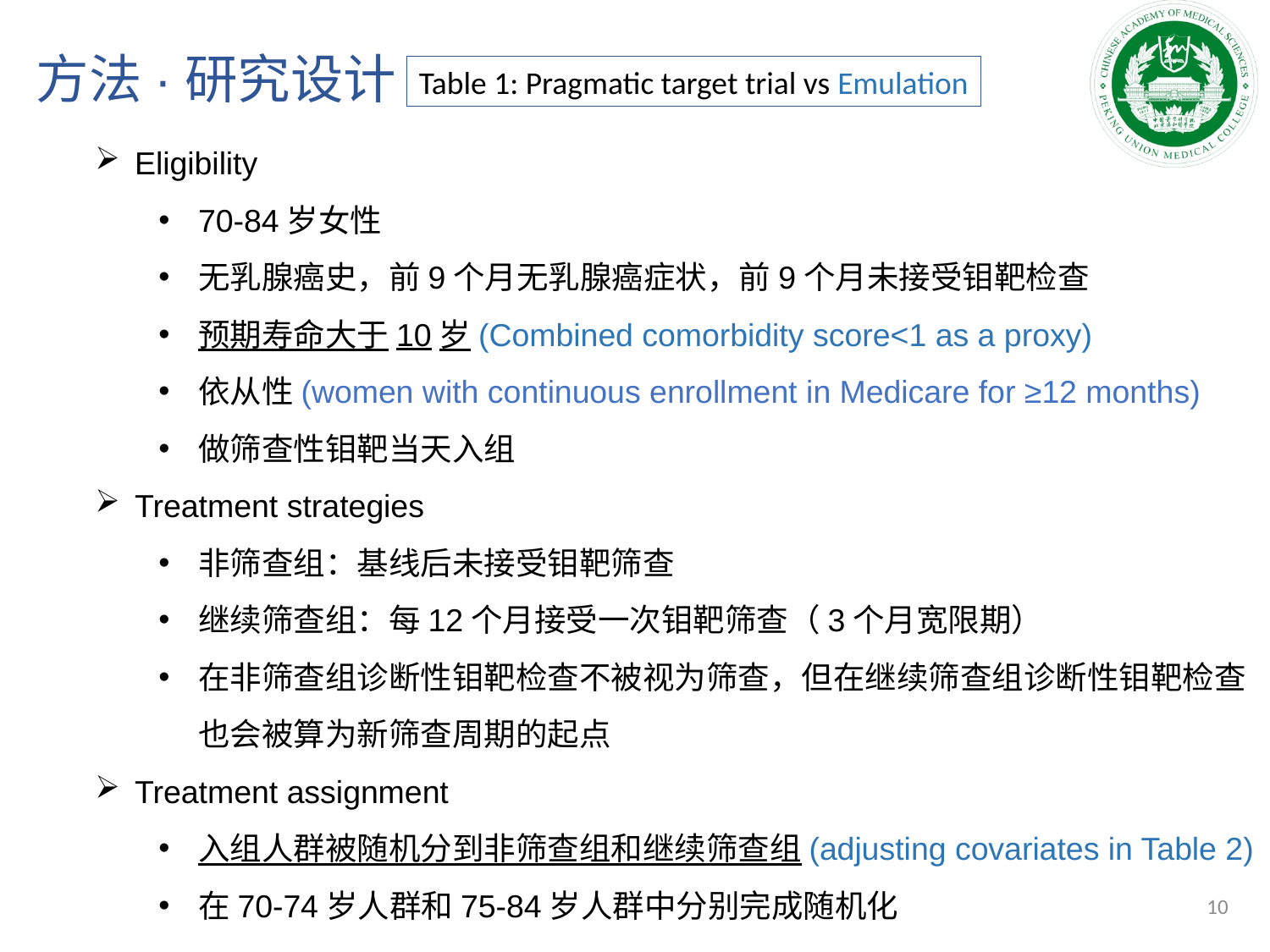

# 方法·研究设计
Table 1: Pragmatic target trial vs Emulation
Eligibility
70-84岁女性
无乳腺癌史，前9个月无乳腺癌症状，前9个月未接受钼靶检查
预期寿命大于10岁(Combined comorbidity score<1 as a proxy)
依从性(women with continuous enrollment in Medicare for ≥12 months)
做筛查性钼靶当天入组
Treatment strategies
非筛查组：基线后未接受钼靶筛查
继续筛查组：每12个月接受一次钼靶筛查（3个月宽限期）
在非筛查组诊断性钼靶检查不被视为筛查，但在继续筛查组诊断性钼靶检查也会被算为新筛查周期的起点
Treatment assignment
入组人群被随机分到非筛查组和继续筛查组(adjusting covariates in Table 2)
在70-74岁人群和75-84岁人群中分别完成随机化
10